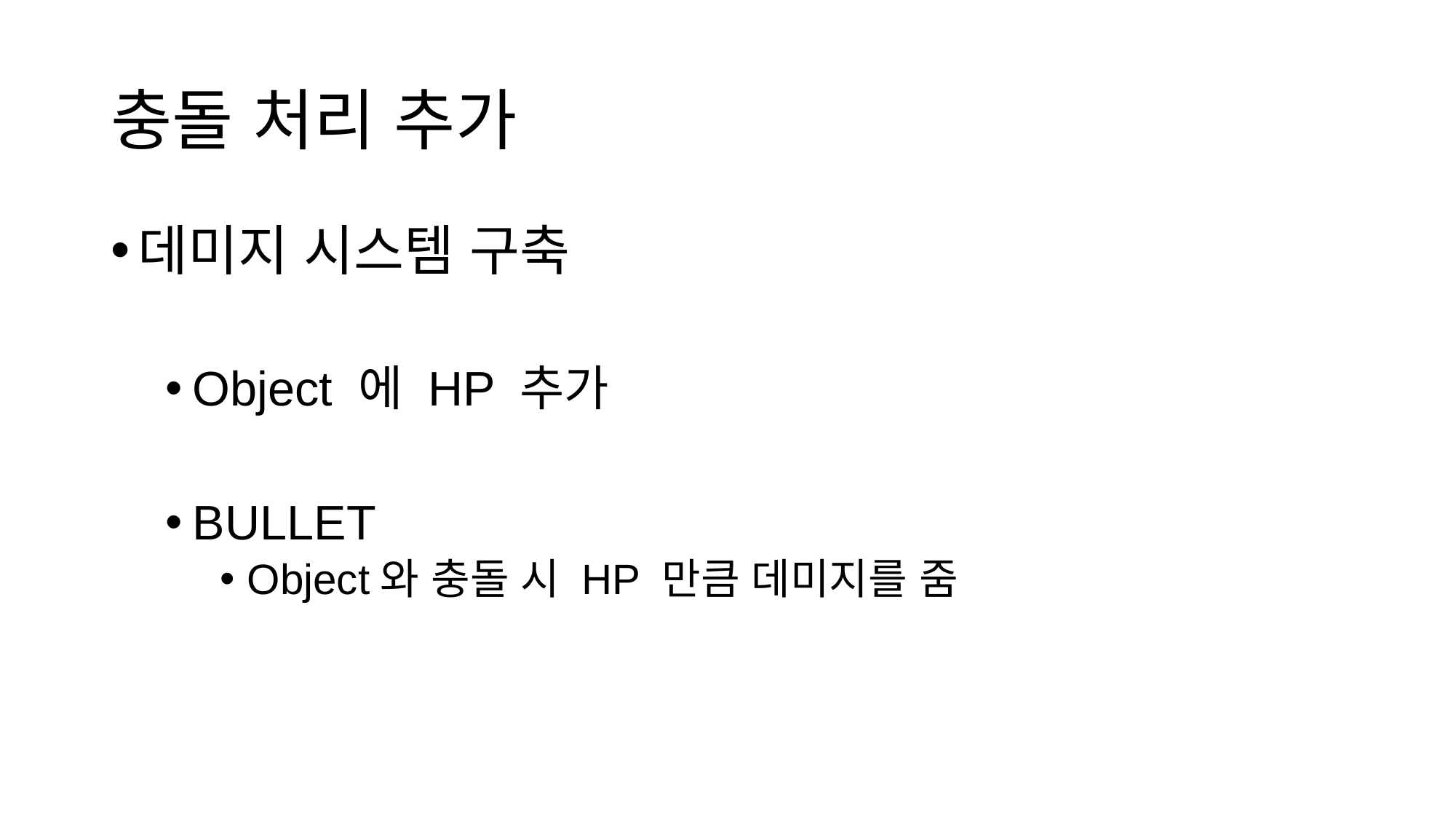

# 충돌 처리 추가
데미지 시스템 구축

Object 에 HP 추가

BULLET
Object와 충돌 시 HP 만큼 데미지를 줌